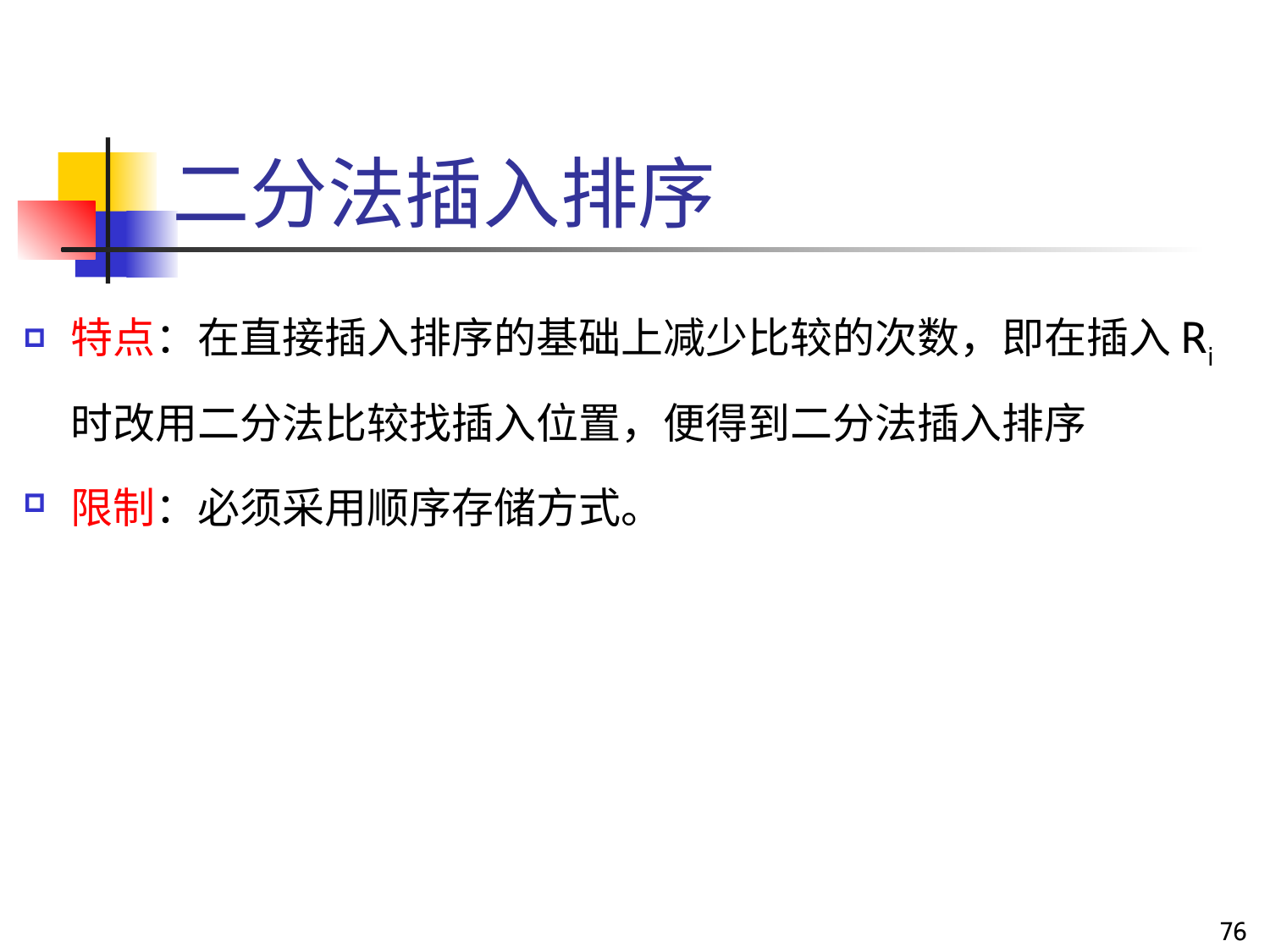

二分法插入排序
特点：在直接插入排序的基础上减少比较的次数，即在插入Ri时改用二分法比较找插入位置，便得到二分法插入排序
限制：必须采用顺序存储方式。

76